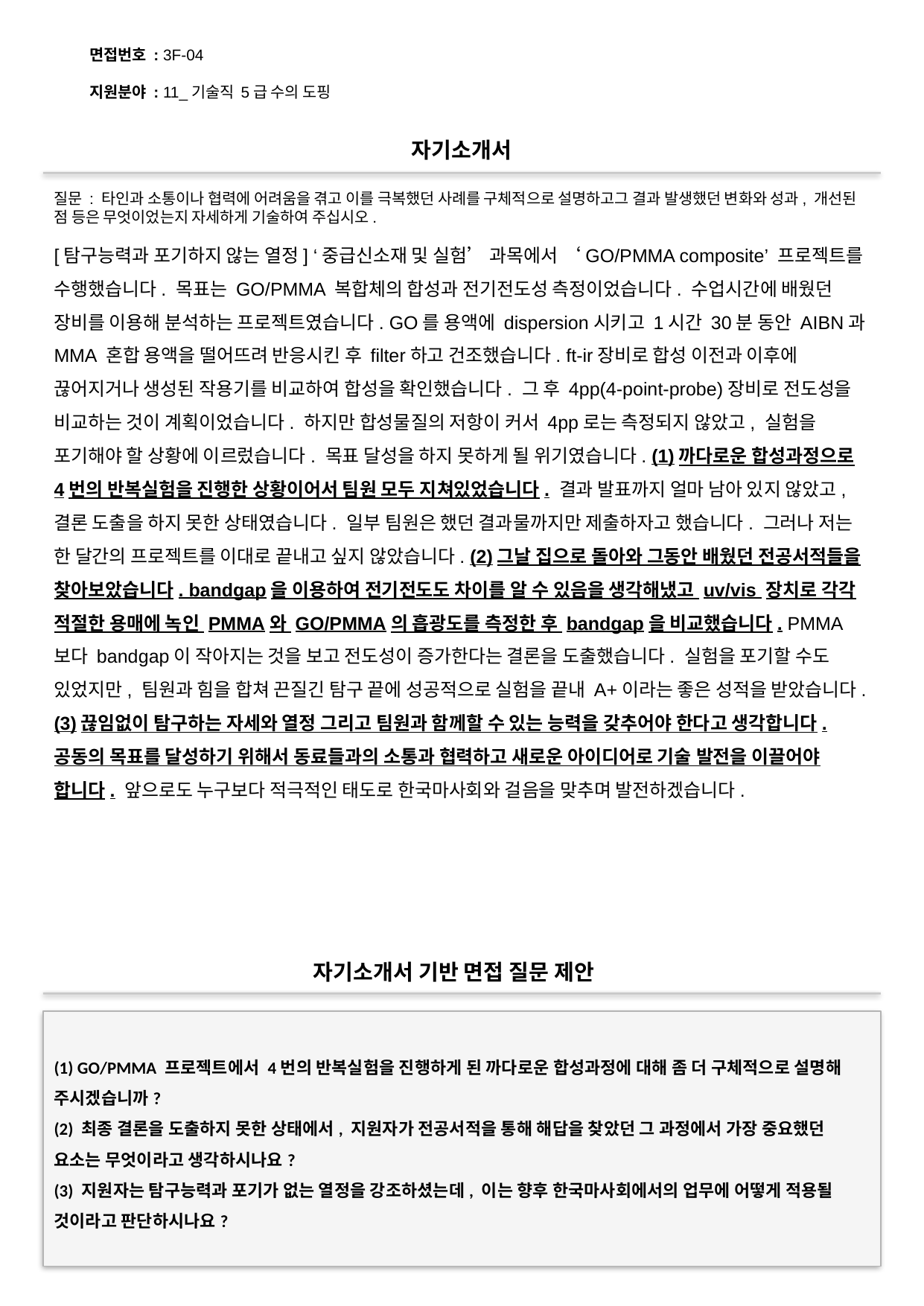

면접번호 : 3F-04

지원분야 : 11_기술직 5급 수의 도핑
#

자기소개서

질문 : 타인과 소통이나 협력에 어려움을 겪고 이를 극복했던 사례를 구체적으로 설명하고그 결과 발생했던 변화와 성과, 개선된 점 등은 무엇이었는지 자세하게 기술하여 주십시오.

[탐구능력과 포기하지 않는 열정] ‘중급신소재 및 실험’ 과목에서 ‘GO/PMMA composite’ 프로젝트를 수행했습니다. 목표는 GO/PMMA 복합체의 합성과 전기전도성 측정이었습니다. 수업시간에 배웠던 장비를 이용해 분석하는 프로젝트였습니다. GO를 용액에 dispersion시키고 1시간 30분 동안 AIBN과 MMA 혼합 용액을 떨어뜨려 반응시킨 후 filter하고 건조했습니다. ft-ir장비로 합성 이전과 이후에 끊어지거나 생성된 작용기를 비교하여 합성을 확인했습니다. 그 후 4pp(4-point-probe)장비로 전도성을 비교하는 것이 계획이었습니다. 하지만 합성물질의 저항이 커서 4pp로는 측정되지 않았고, 실험을 포기해야 할 상황에 이르렀습니다. 목표 달성을 하지 못하게 될 위기였습니다. (1)까다로운 합성과정으로 4번의 반복실험을 진행한 상황이어서 팀원 모두 지쳐있었습니다. 결과 발표까지 얼마 남아 있지 않았고, 결론 도출을 하지 못한 상태였습니다. 일부 팀원은 했던 결과물까지만 제출하자고 했습니다. 그러나 저는 한 달간의 프로젝트를 이대로 끝내고 싶지 않았습니다. (2)그날 집으로 돌아와 그동안 배웠던 전공서적들을 찾아보았습니다. bandgap을 이용하여 전기전도도 차이를 알 수 있음을 생각해냈고 uv/vis 장치로 각각 적절한 용매에 녹인 PMMA와 GO/PMMA의 흡광도를 측정한 후 bandgap을 비교했습니다. PMMA보다 bandgap이 작아지는 것을 보고 전도성이 증가한다는 결론을 도출했습니다. 실험을 포기할 수도 있었지만, 팀원과 힘을 합쳐 끈질긴 탐구 끝에 성공적으로 실험을 끝내 A+이라는 좋은 성적을 받았습니다. (3)끊임없이 탐구하는 자세와 열정 그리고 팀원과 함께할 수 있는 능력을 갖추어야 한다고 생각합니다. 공동의 목표를 달성하기 위해서 동료들과의 소통과 협력하고 새로운 아이디어로 기술 발전을 이끌어야 합니다. 앞으로도 누구보다 적극적인 태도로 한국마사회와 걸음을 맞추며 발전하겠습니다.

자기소개서 기반 면접 질문 제안

(1) GO/PMMA 프로젝트에서 4번의 반복실험을 진행하게 된 까다로운 합성과정에 대해 좀 더 구체적으로 설명해 주시겠습니까?
(2) 최종 결론을 도출하지 못한 상태에서, 지원자가 전공서적을 통해 해답을 찾았던 그 과정에서 가장 중요했던 요소는 무엇이라고 생각하시나요?
(3) 지원자는 탐구능력과 포기가 없는 열정을 강조하셨는데, 이는 향후 한국마사회에서의 업무에 어떻게 적용될 것이라고 판단하시나요?